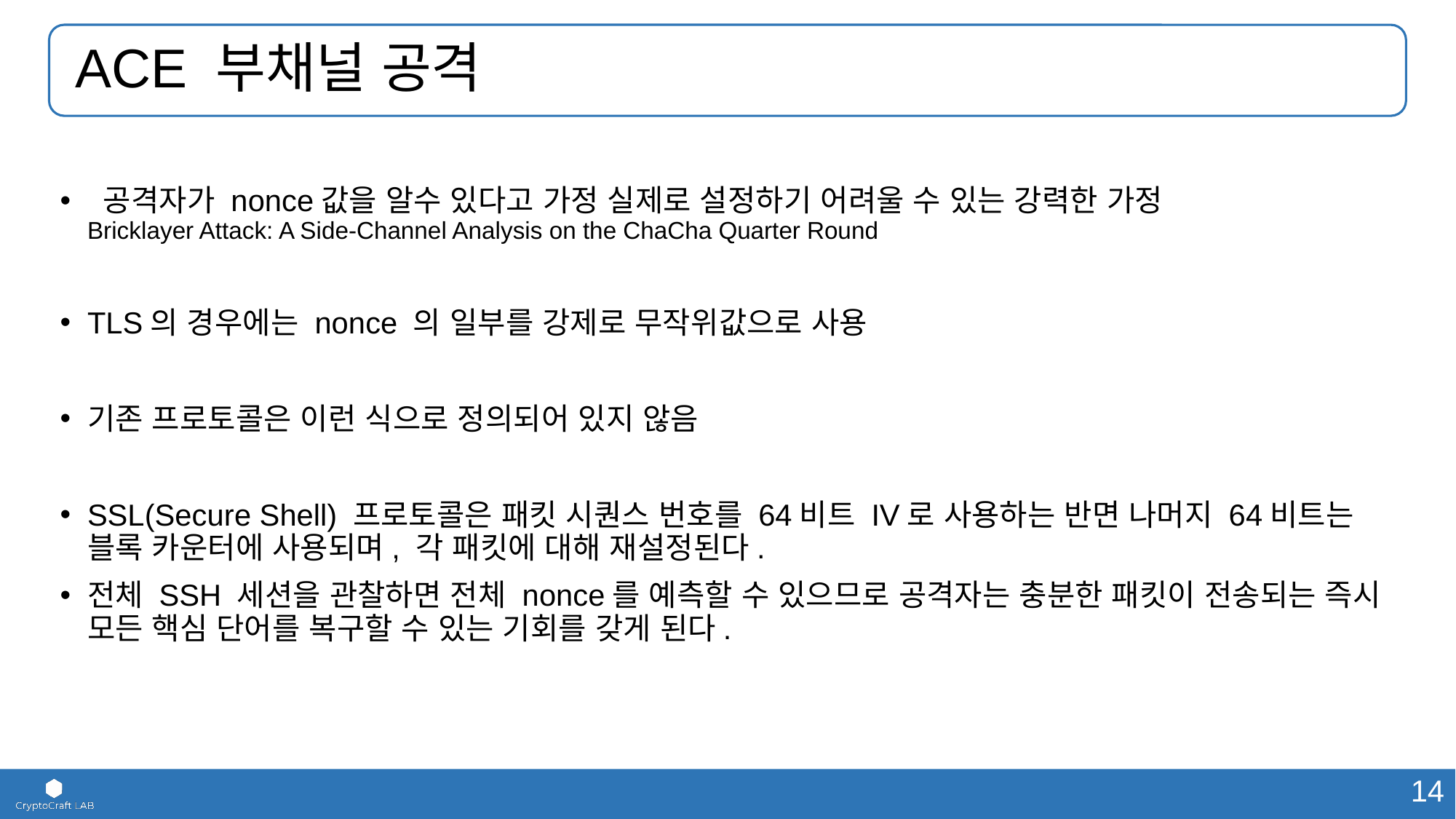

# ACE 부채널 공격
 공격자가 nonce값을 알수 있다고 가정 실제로 설정하기 어려울 수 있는 강력한 가정 
Bricklayer Attack: A Side-Channel Analysis on the ChaCha Quarter Round

TLS의 경우에는 nonce 의 일부를 강제로 무작위값으로 사용

기존 프로토콜은 이런 식으로 정의되어 있지 않음

SSL(Secure Shell) 프로토콜은 패킷 시퀀스 번호를 64비트 IV로 사용하는 반면 나머지 64비트는 블록 카운터에 사용되며, 각 패킷에 대해 재설정된다.
전체 SSH 세션을 관찰하면 전체 nonce를 예측할 수 있으므로 공격자는 충분한 패킷이 전송되는 즉시 모든 핵심 단어를 복구할 수 있는 기회를 갖게 된다.